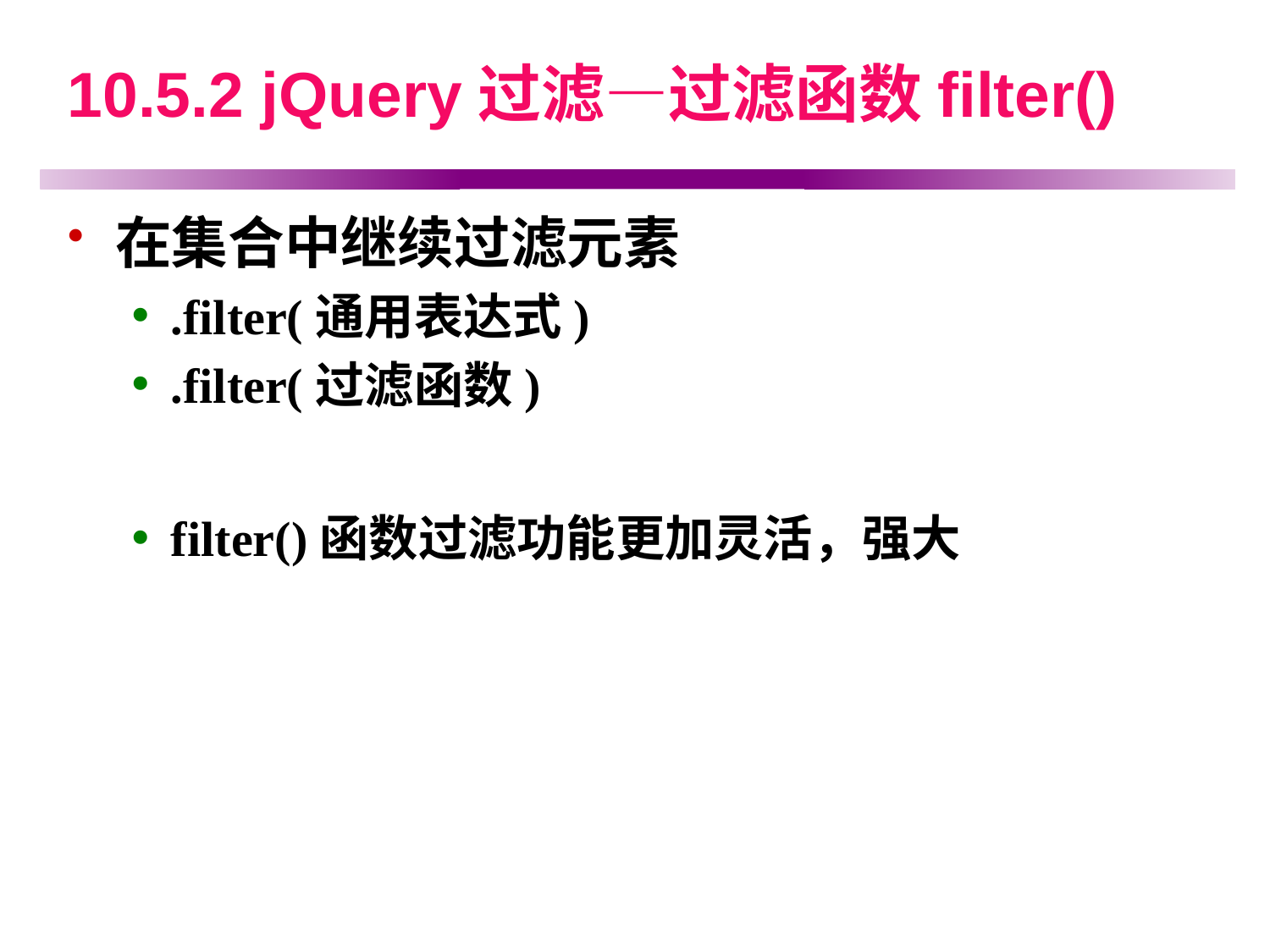

# 10.5.2 jQuery过滤—过滤函数filter()
在集合中继续过滤元素
.filter(通用表达式)
.filter(过滤函数)

filter()函数过滤功能更加灵活，强大